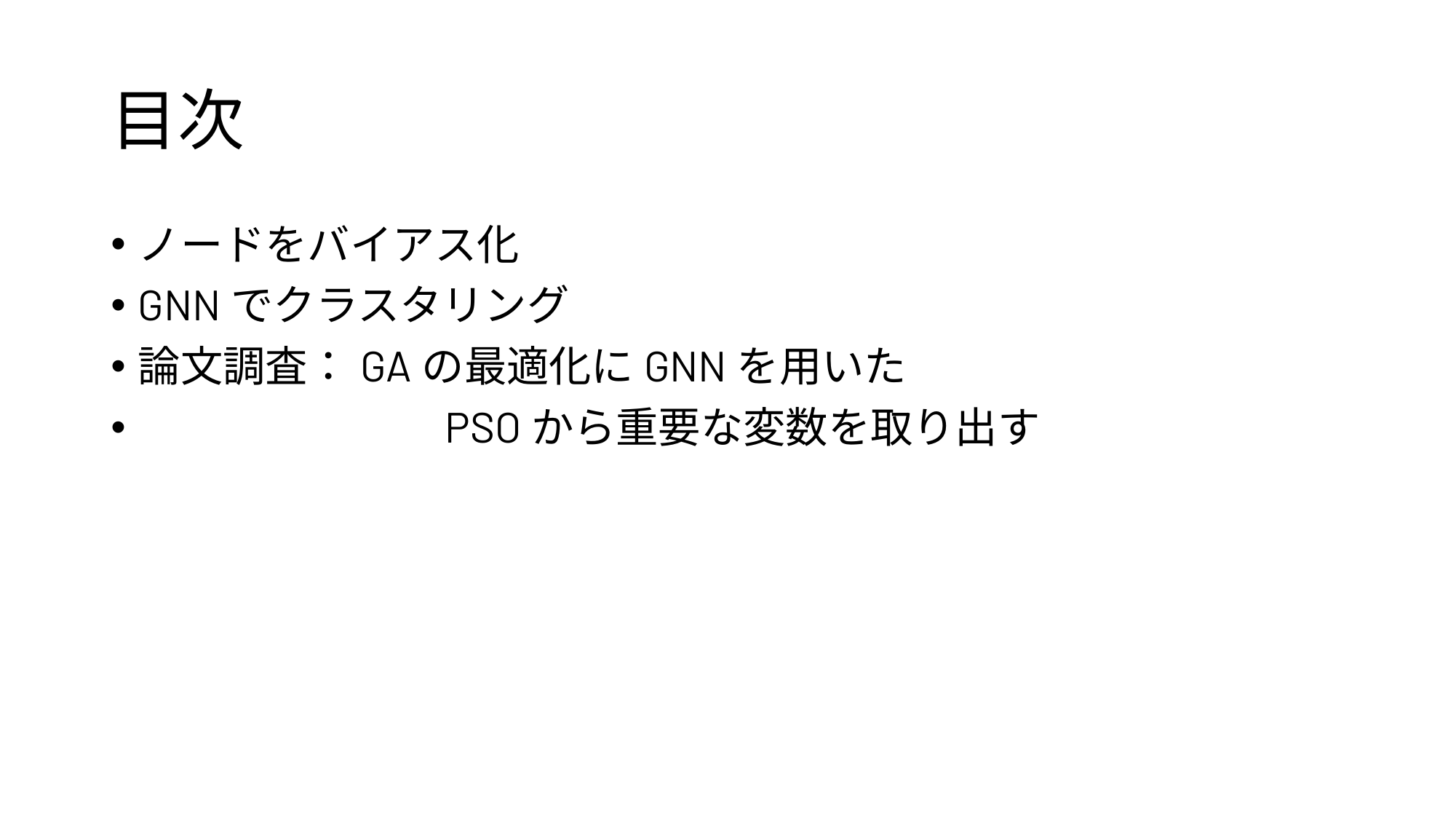

# 目次
ノードをバイアス化
GNNでクラスタリング
論文調査：GAの最適化にGNNを用いた
　　　　　　　PSOから重要な変数を取り出す